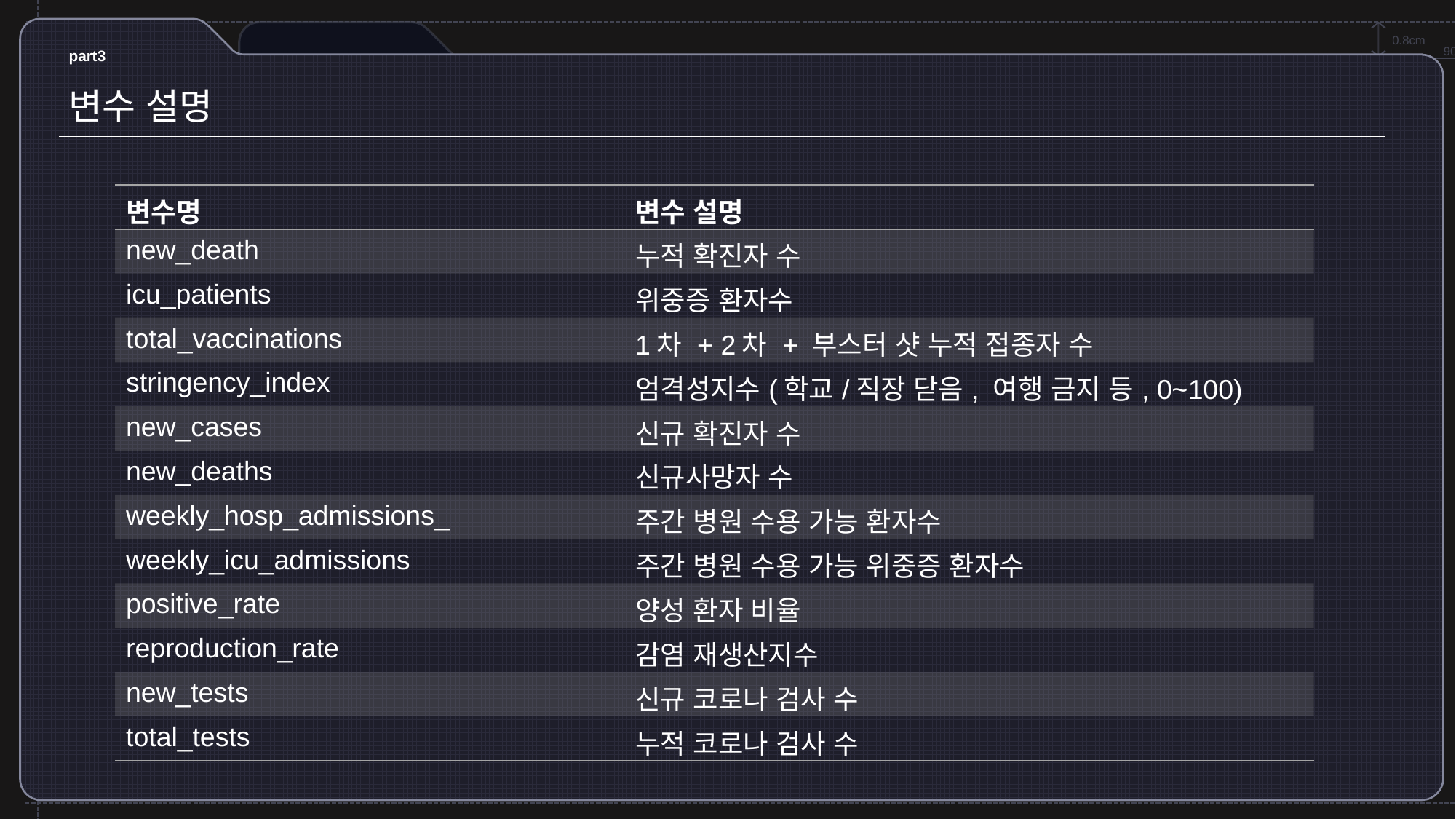

0.8cm
90º

part3

변수 설명
| 변수명 | 변수 설명 |
| --- | --- |
| new\_death | 누적 확진자 수 |
| icu\_patients | 위중증 환자수 |
| total\_vaccinations | 1차 + 2차 + 부스터 샷 누적 접종자 수 |
| stringency\_index | 엄격성지수(학교/직장 닫음, 여행 금지 등, 0~100) |
| new\_cases | 신규 확진자 수 |
| new\_deaths | 신규사망자 수 |
| weekly\_hosp\_admissions\_ | 주간 병원 수용 가능 환자수 |
| weekly\_icu\_admissions | 주간 병원 수용 가능 위중증 환자수 |
| positive\_rate | 양성 환자 비율 |
| reproduction\_rate | 감염 재생산지수 |
| new\_tests | 신규 코로나 검사 수 |
| total\_tests | 누적 코로나 검사 수 |